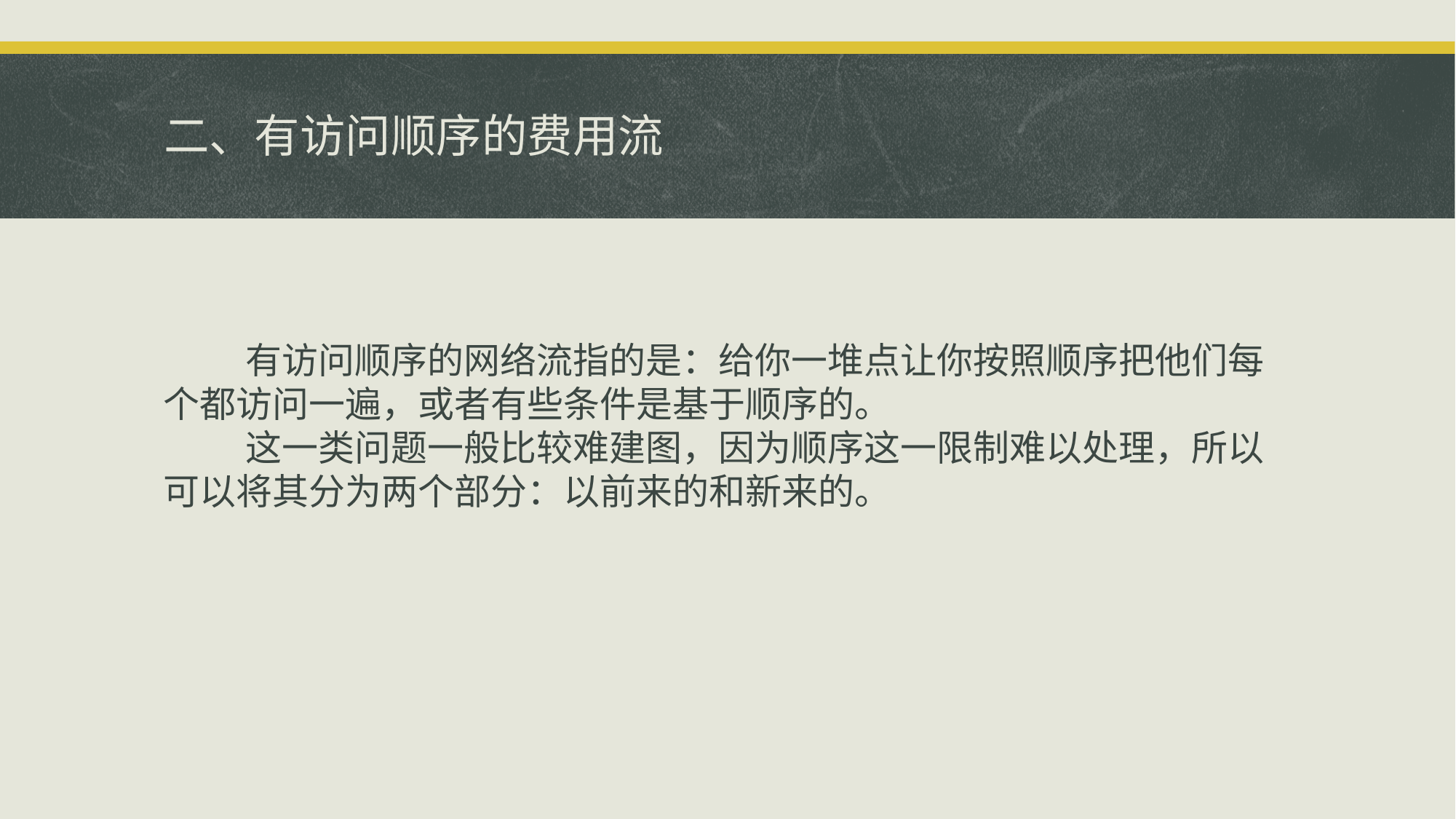

# 二、有访问顺序的费用流
         有访问顺序的网络流指的是：给你一堆点让你按照顺序把他们每个都访问一遍，或者有些条件是基于顺序的。
         这一类问题一般比较难建图，因为顺序这一限制难以处理，所以可以将其分为两个部分：以前来的和新来的。